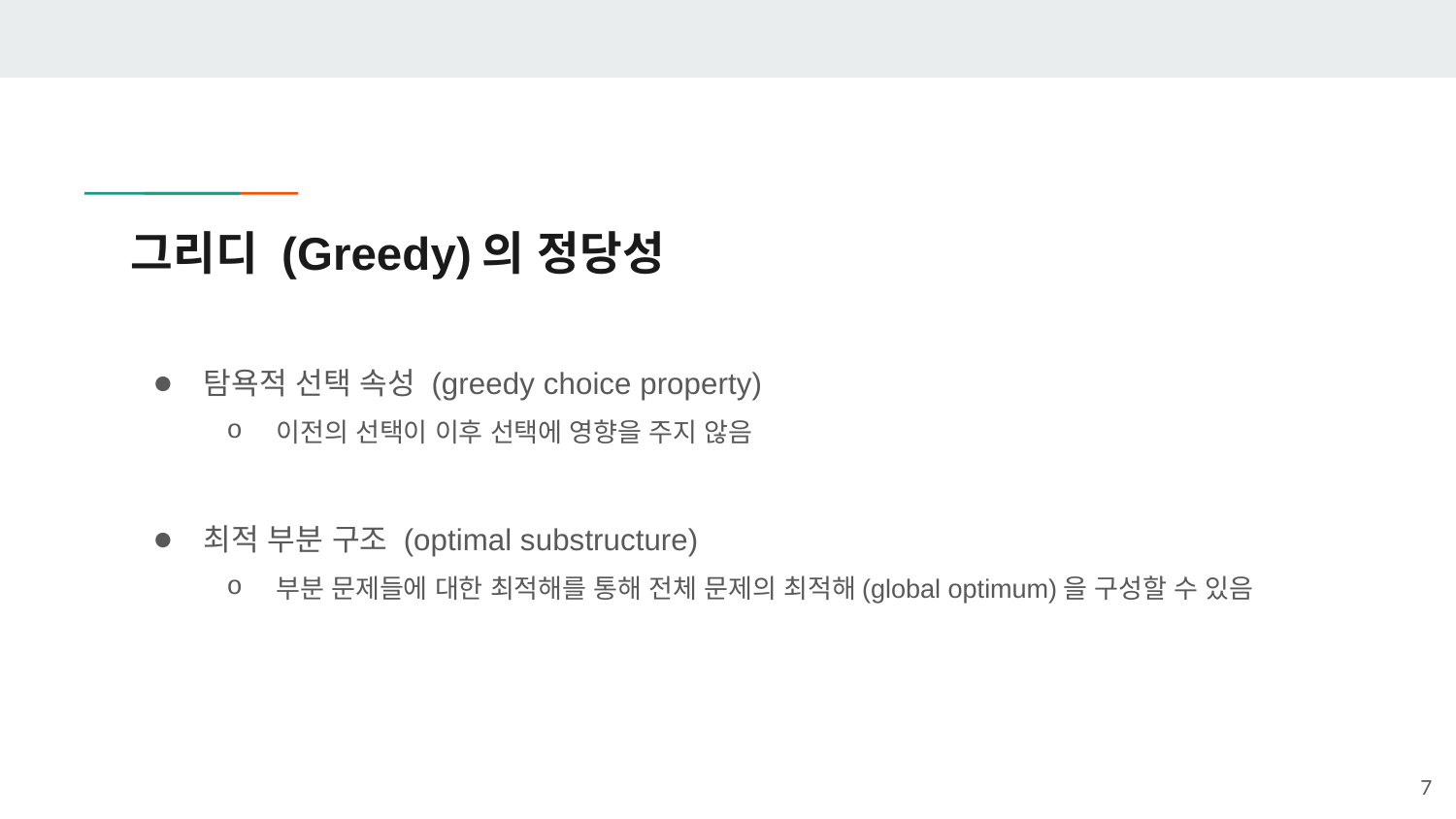

# 그리디 (Greedy)의 정당성
탐욕적 선택 속성 (greedy choice property)
이전의 선택이 이후 선택에 영향을 주지 않음

최적 부분 구조 (optimal substructure)
부분 문제들에 대한 최적해를 통해 전체 문제의 최적해(global optimum)을 구성할 수 있음
7